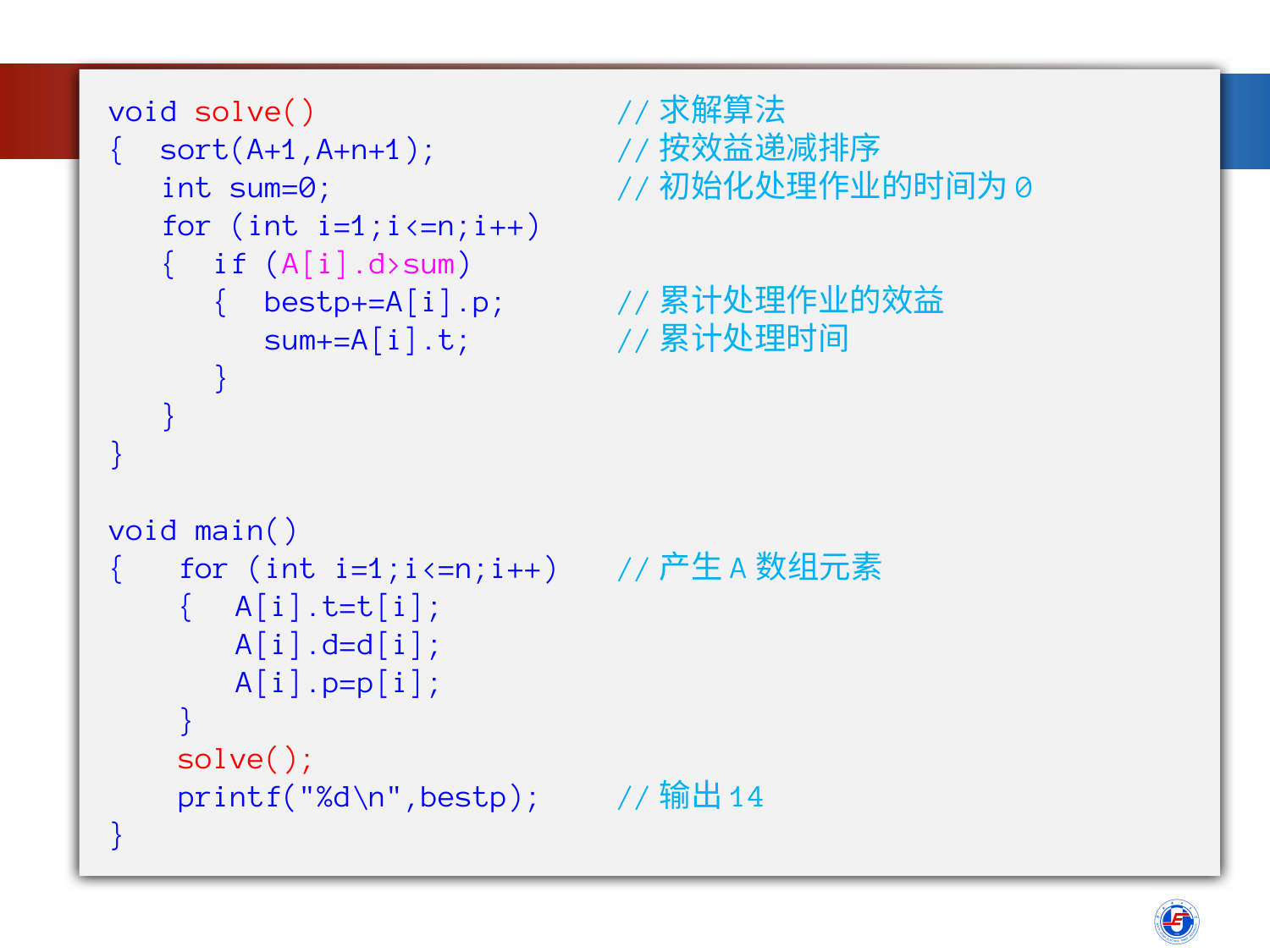

void solve()			//求解算法
{  sort(A+1,A+n+1);		//按效益递减排序
   int sum=0;			//初始化处理作业的时间为0
   for (int i=1;i<=n;i++)
   {  if (A[i].d>sum)
      {  bestp+=A[i].p;	//累计处理作业的效益
         sum+=A[i].t;		//累计处理时间
      }
   }
}
void main()
{   for (int i=1;i<=n;i++)	//产生A数组元素
    {	A[i].t=t[i];
	A[i].d=d[i];
	A[i].p=p[i];
    }
    solve();
    printf("%d\n",bestp);	//输出14
}